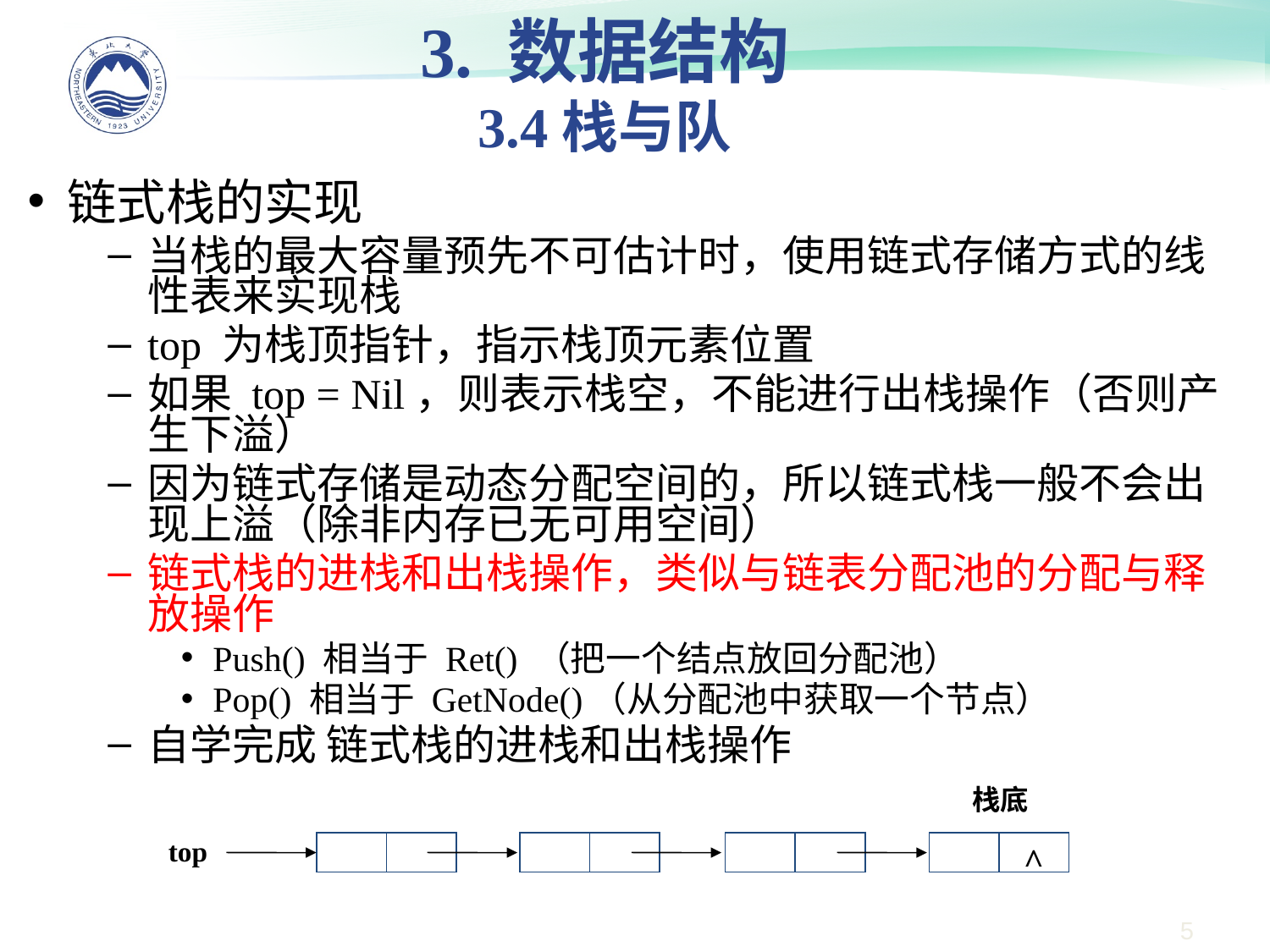

3. 数据结构
3.4栈与队
链式栈的实现
当栈的最大容量预先不可估计时，使用链式存储方式的线性表来实现栈
top 为栈顶指针，指示栈顶元素位置
如果 top = Nil，则表示栈空，不能进行出栈操作（否则产生下溢）
因为链式存储是动态分配空间的，所以链式栈一般不会出现上溢（除非内存已无可用空间）
链式栈的进栈和出栈操作，类似与链表分配池的分配与释放操作
Push() 相当于 Ret() （把一个结点放回分配池）
Pop() 相当于 GetNode()（从分配池中获取一个节点）
自学完成 链式栈的进栈和出栈操作
栈底
top

^

5